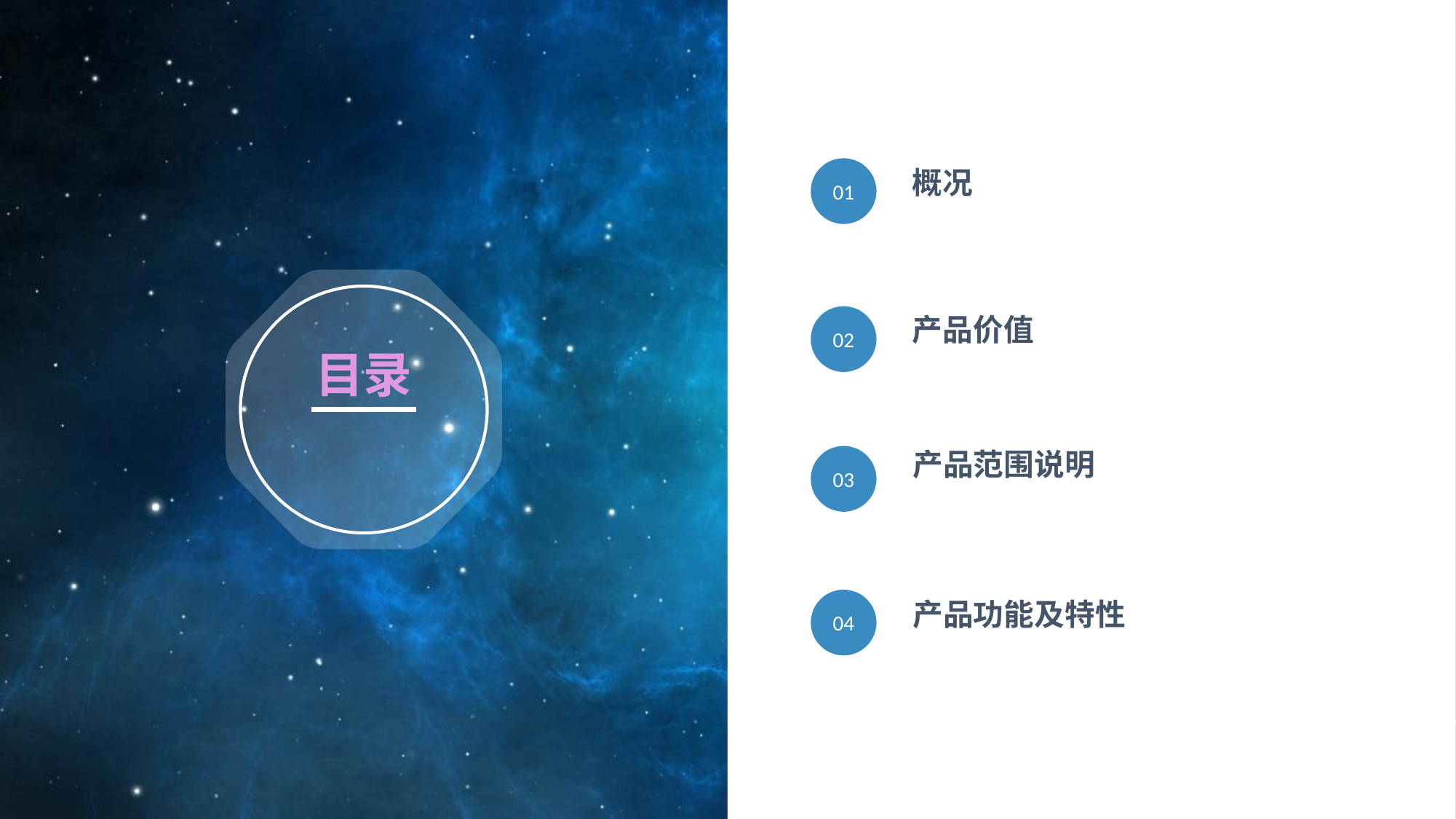

概况
01

产品价值
02
目录

产品范围说明
03
产品功能及特性
04